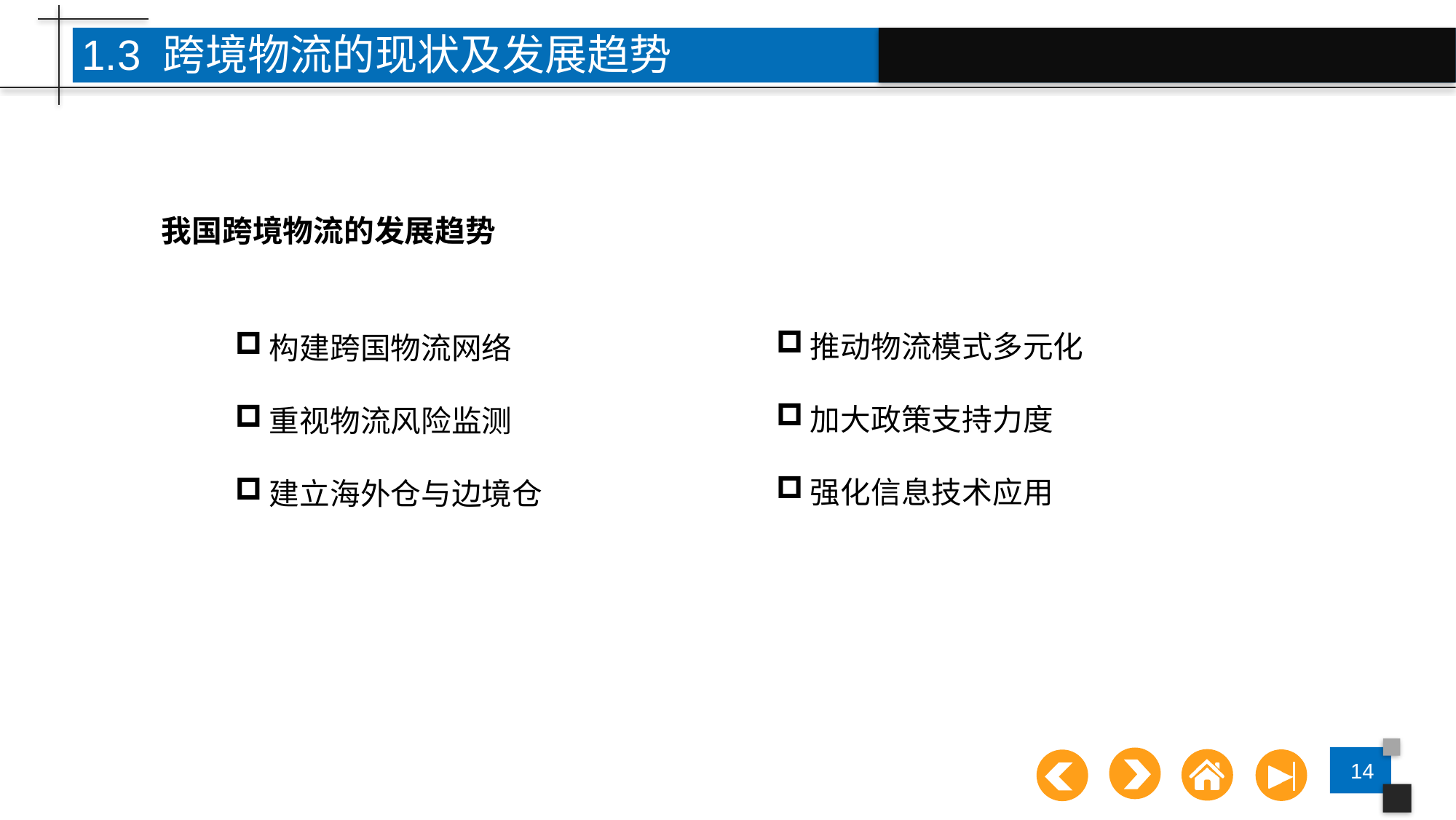

1.3 跨境物流的现状及发展趋势
我国跨境物流的发展趋势
推动物流模式多元化

加大政策支持力度

强化信息技术应用
构建跨国物流网络

重视物流风险监测

建立海外仓与边境仓